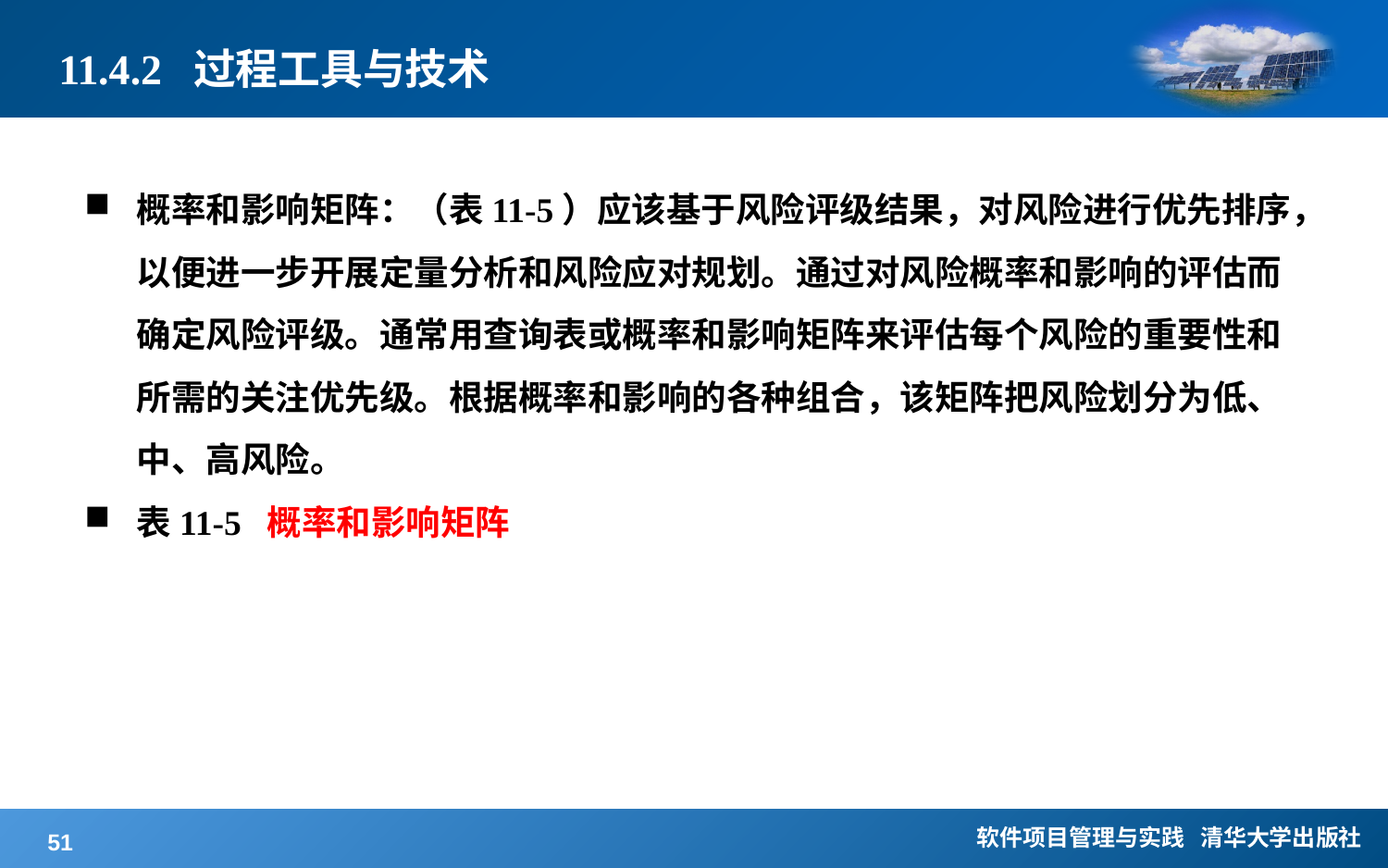

# 11.4.2  过程工具与技术
概率和影响矩阵：（表11-5）应该基于风险评级结果，对风险进行优先排序，以便进一步开展定量分析和风险应对规划。通过对风险概率和影响的评估而确定风险评级。通常用查询表或概率和影响矩阵来评估每个风险的重要性和所需的关注优先级。根据概率和影响的各种组合，该矩阵把风险划分为低、中、高风险。
表11-5  概率和影响矩阵